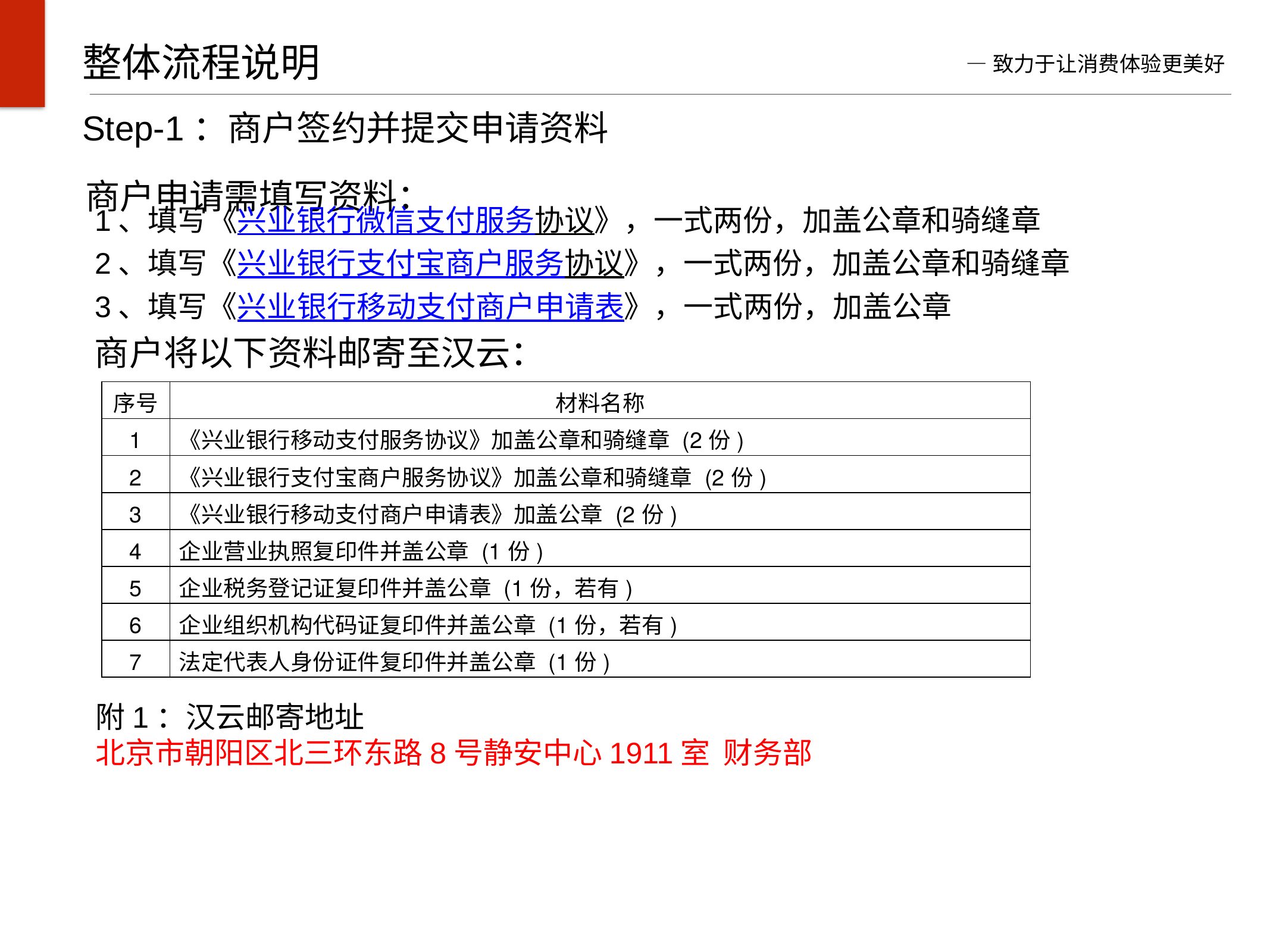

整体流程说明
 —致力于让消费体验更美好

Step-1：商户签约并提交申请资料
商户申请需填写资料：
1、填写《兴业银行微信支付服务协议》，一式两份，加盖公章和骑缝章
2、填写《兴业银行支付宝商户服务协议》，一式两份，加盖公章和骑缝章
3、填写《兴业银行移动支付商户申请表》，一式两份，加盖公章
商户将以下资料邮寄至汉云：
| 序号 | 材料名称 |
| --- | --- |
| 1 | 《兴业银行移动支付服务协议》加盖公章和骑缝章 (2份) |
| 2 | 《兴业银行支付宝商户服务协议》加盖公章和骑缝章 (2份) |
| 3 | 《兴业银行移动支付商户申请表》加盖公章 (2份) |
| 4 | 企业营业执照复印件并盖公章 (1份) |
| 5 | 企业税务登记证复印件并盖公章 (1份，若有) |
| 6 | 企业组织机构代码证复印件并盖公章 (1份，若有) |
| 7 | 法定代表人身份证件复印件并盖公章 (1份) |
附1：汉云邮寄地址
北京市朝阳区北三环东路8号静安中心1911室  财务部